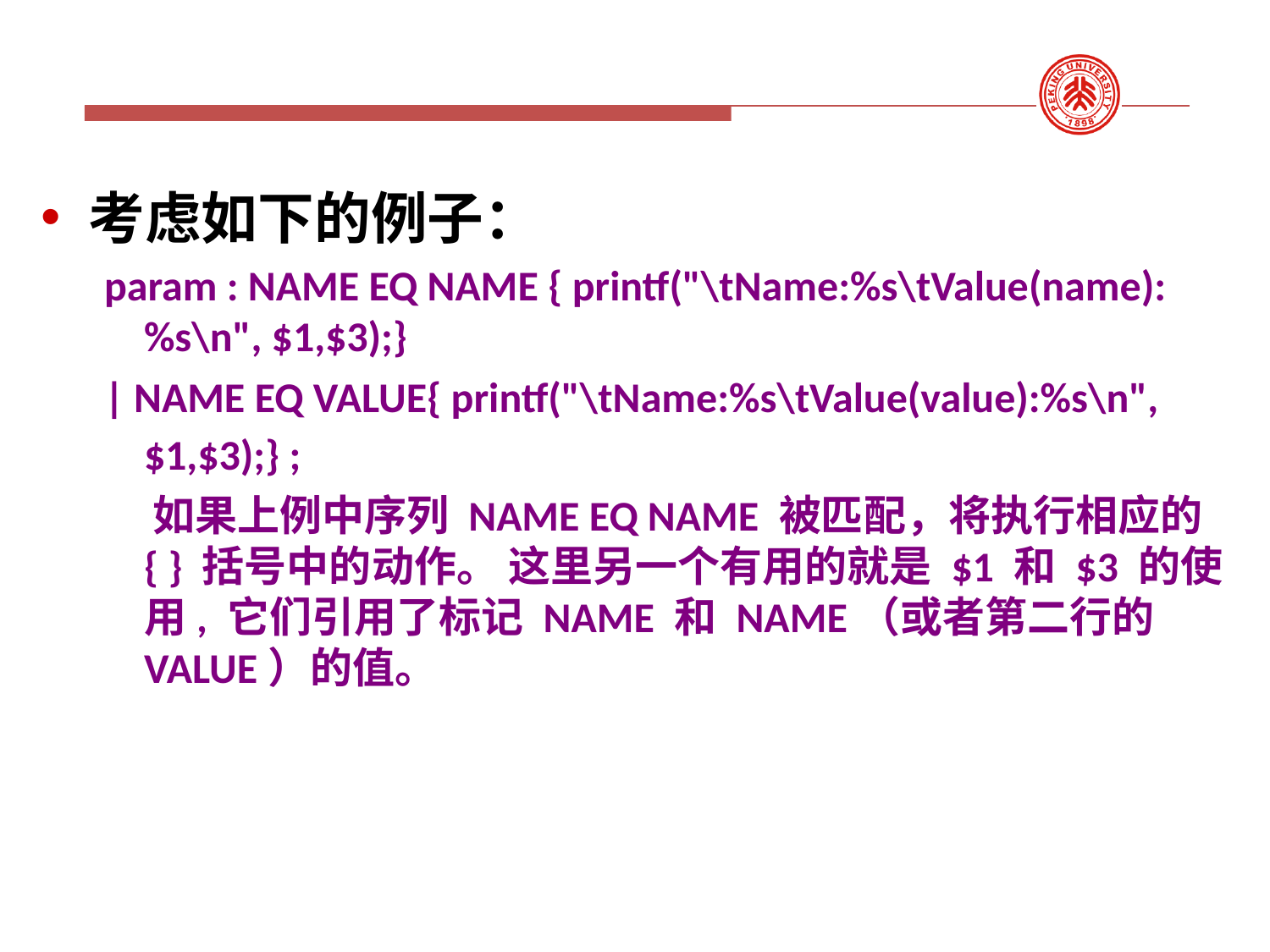

考虑如下的例子：
param : NAME EQ NAME { printf("\tName:%s\tValue(name):%s\n", $1,$3);}
| NAME EQ VALUE{ printf("\tName:%s\tValue(value):%s\n",$1,$3);} ;
    如果上例中序列 NAME EQ NAME 被匹配，将执行相应的 { } 括号中的动作。 这里另一个有用的就是 $1 和 $3 的使用, 它们引用了标记 NAME 和 NAME（或者第二行的 VALUE）的值。